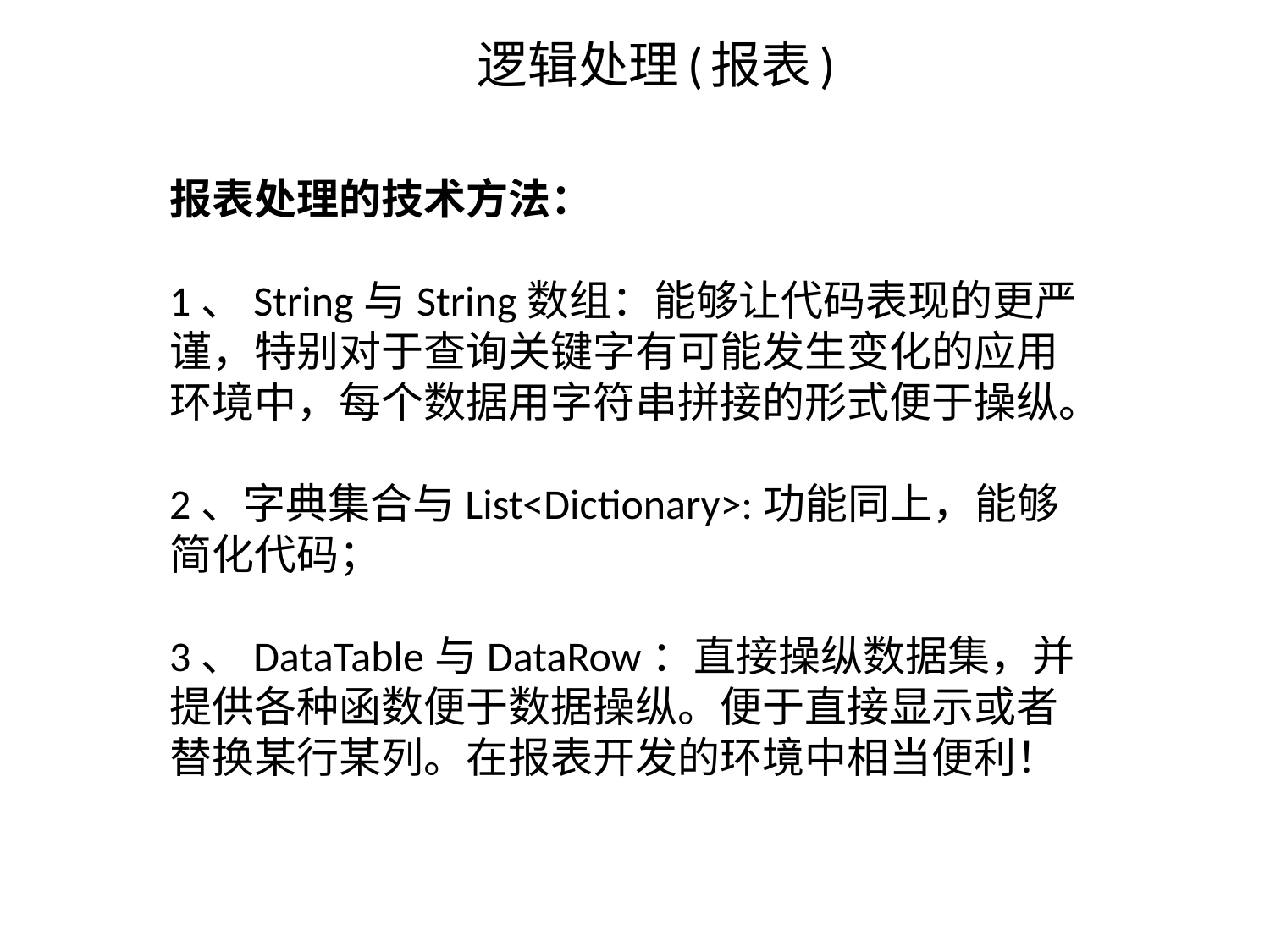

# 逻辑处理(报表)
报表处理的技术方法：

1、String与String数组：能够让代码表现的更严谨，特别对于查询关键字有可能发生变化的应用环境中，每个数据用字符串拼接的形式便于操纵。

2、字典集合与List<Dictionary>:功能同上，能够简化代码；

3、DataTable与DataRow：直接操纵数据集，并提供各种函数便于数据操纵。便于直接显示或者替换某行某列。在报表开发的环境中相当便利！